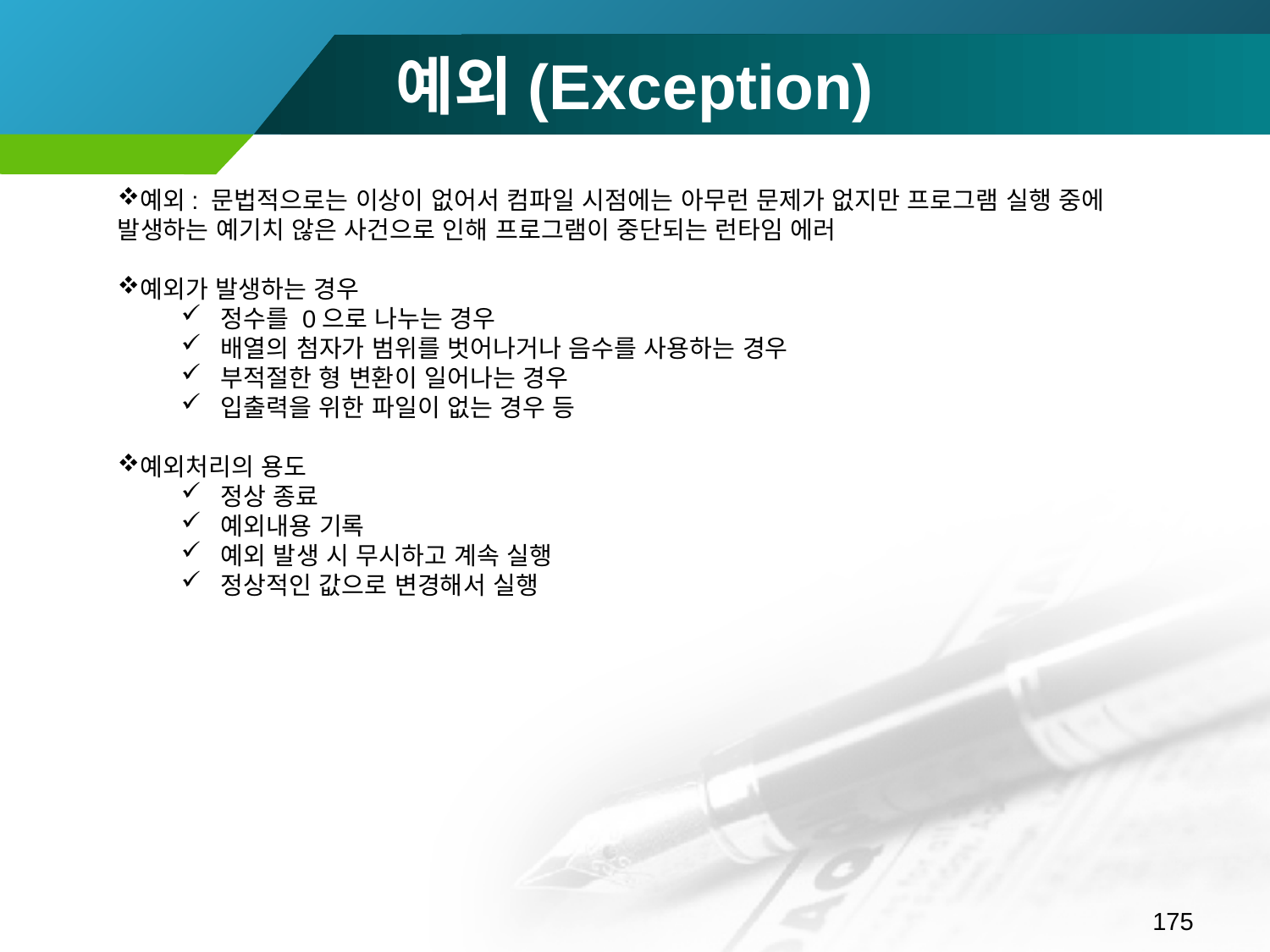

# 예외(Exception)
예외: 문법적으로는 이상이 없어서 컴파일 시점에는 아무런 문제가 없지만 프로그램 실행 중에 발생하는 예기치 않은 사건으로 인해 프로그램이 중단되는 런타임 에러

예외가 발생하는 경우
정수를 0으로 나누는 경우
배열의 첨자가 범위를 벗어나거나 음수를 사용하는 경우
부적절한 형 변환이 일어나는 경우
입출력을 위한 파일이 없는 경우 등

예외처리의 용도
정상 종료
예외내용 기록
예외 발생 시 무시하고 계속 실행
정상적인 값으로 변경해서 실행
175